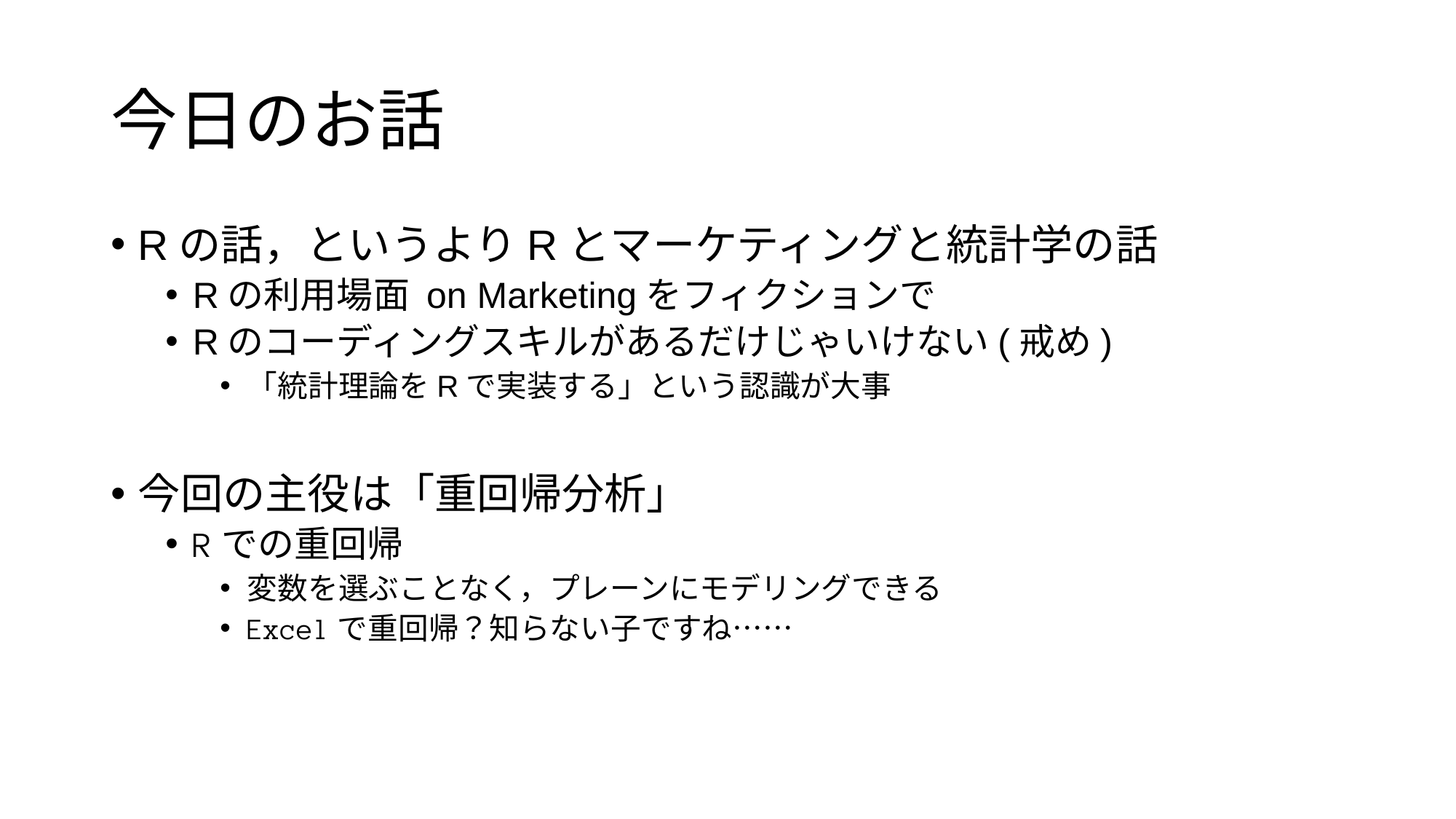

# 今日のお話
Rの話，というよりRとマーケティングと統計学の話
Rの利用場面 on Marketingをフィクションで
Rのコーディングスキルがあるだけじゃいけない(戒め)
「統計理論をRで実装する」という認識が大事

今回の主役は「重回帰分析」
Rでの重回帰
変数を選ぶことなく，プレーンにモデリングできる
Excelで重回帰？知らない子ですね……